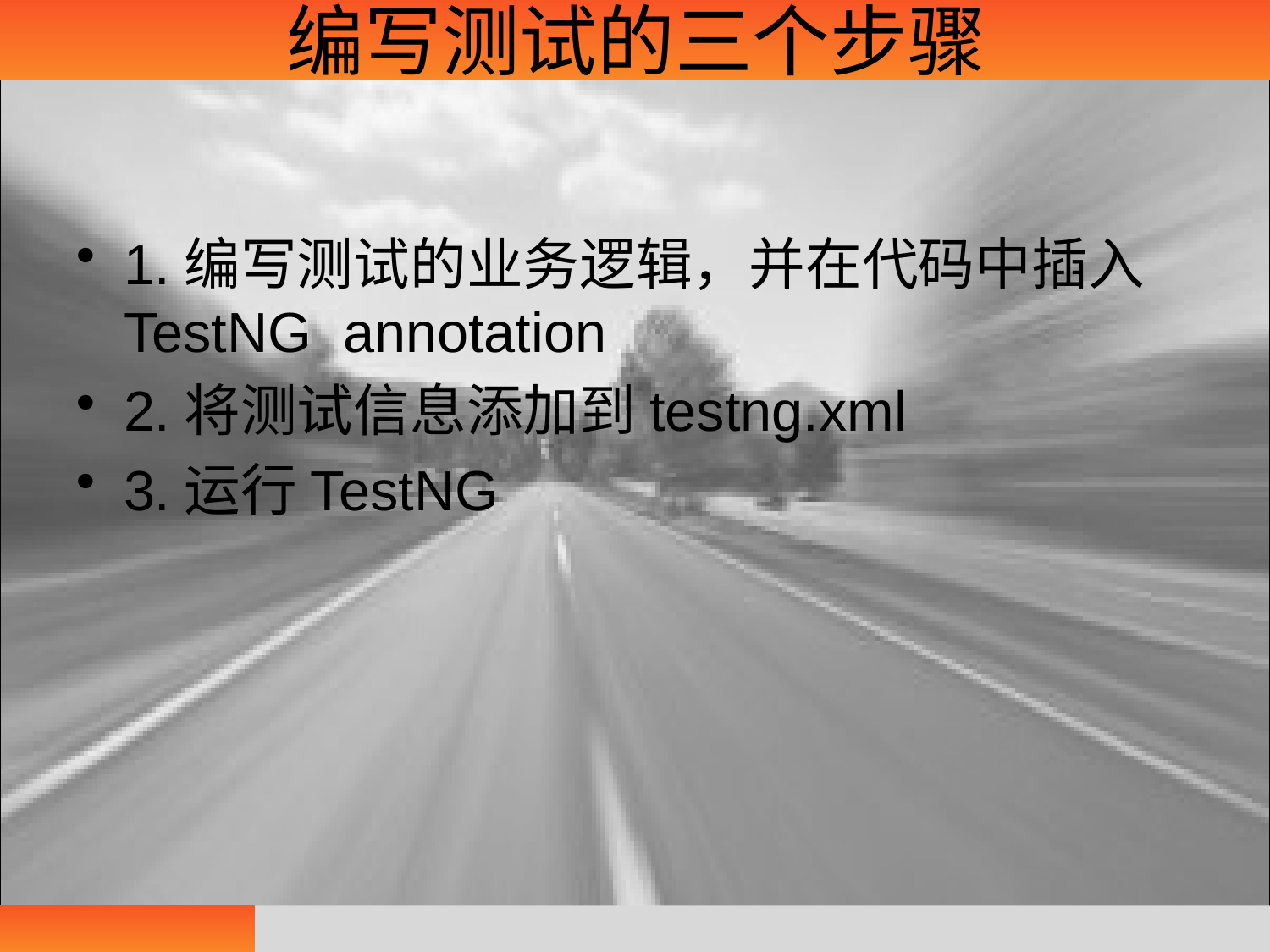

# 编写测试的三个步骤
1.编写测试的业务逻辑，并在代码中插入TestNG  annotation
2.将测试信息添加到testng.xml
3.运行TestNG